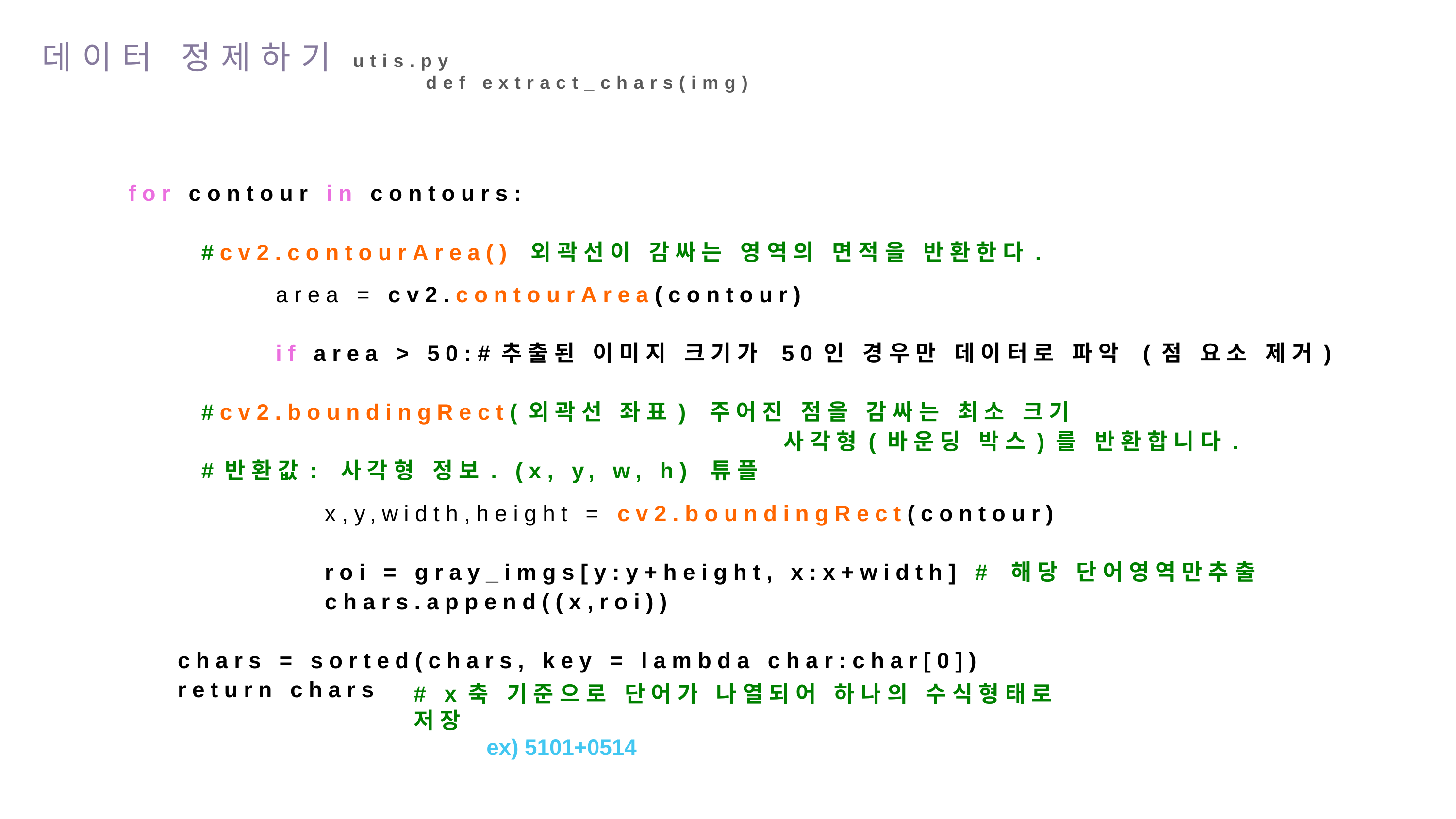

데이터 정제하기
utis.py
	def extract_chars(img)
for contour in contours:

	#cv2.contourArea() 외곽선이 감싸는 영역의 면적을 반환한다.

            area = cv2.contourArea(contour)

            if area > 50:#추출된 이미지 크기가 50인 경우만 데이터로 파악 (점 요소 제거)

	#cv2.boundingRect(외곽선 좌표) 주어진 점을 감싸는 최소 크기
									사각형(바운딩 박스)를 반환합니다.
	#반환값: 사각형 정보. (x, y, w, h) 튜플

                x,y,width,height = cv2.boundingRect(contour)

                roi = gray_imgs[y:y+height, x:x+width] # 해당 단어영역만추출
                chars.append((x,roi))

    chars = sorted(chars, key = lambda char:char[0])
    return chars

# x축 기준으로 단어가 나열되어 하나의 수식형태로 저장
	ex) 5101+0514